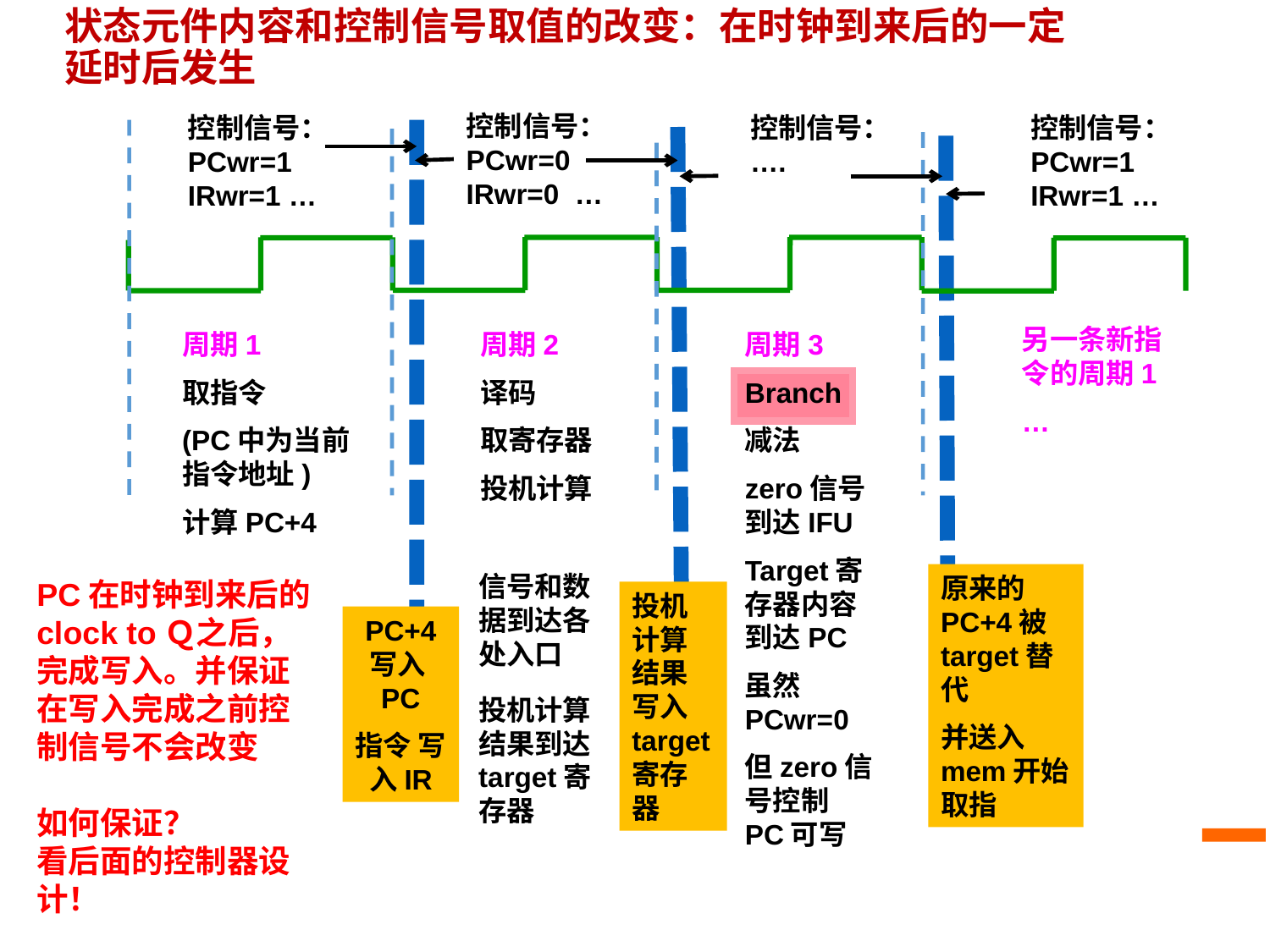

# 状态元件内容和控制信号取值的改变：在时钟到来后的一定延时后发生
控制信号：
PCwr=0
IRwr=0  …
控制信号：
PCwr=1
IRwr=1 …
控制信号：
….
控制信号：
PCwr=1
IRwr=1 …

另一条新指令的周期1
…
周期1
取指令
(PC中为当前指令地址)
计算PC+4
周期2
译码
取寄存器
投机计算
周期3
Branch
减法
zero信号到达IFU
Target寄存器内容到达PC
虽然PCwr=0
但zero信号控制PC可写

信号和数据到达各处入口
原来的PC+4被target替代
并送入mem开始取指
PC在时钟到来后的clock toＱ之后，完成写入。并保证在写入完成之前控制信号不会改变

如何保证？
看后面的控制器设计！
投机计算结果写入target寄存器
PC+4 写入PC
指令 写入IR
投机计算结果到达target寄存器